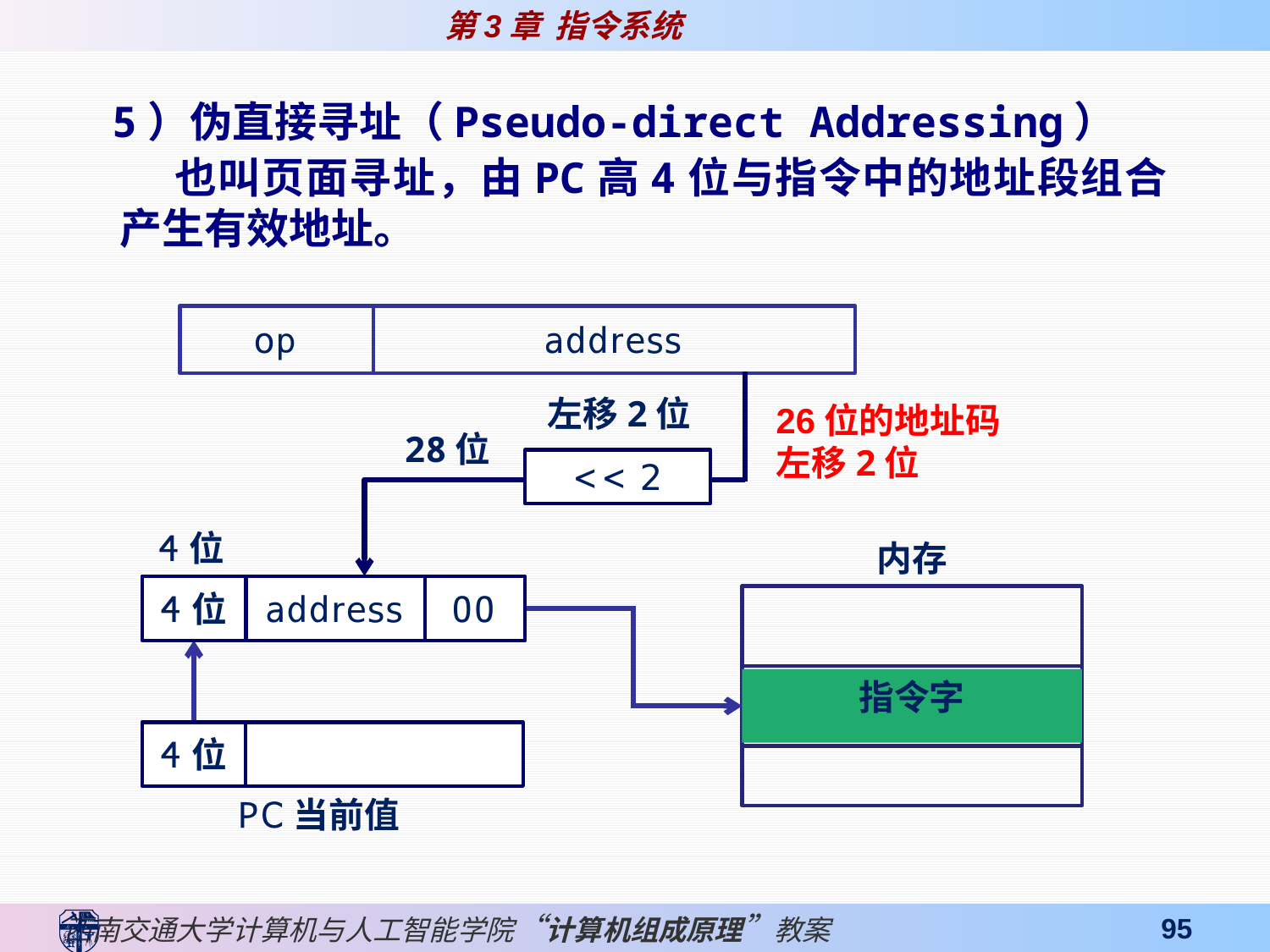

5）伪直接寻址（Pseudo-direct Addressing）
    也叫页面寻址，由PC高4位与指令中的地址段组合产生有效地址。
op
address
左移2位
<< 2
26位的地址码
左移2位
28位
4位
内存

4位
address
00
指令字
4位

PC当前值